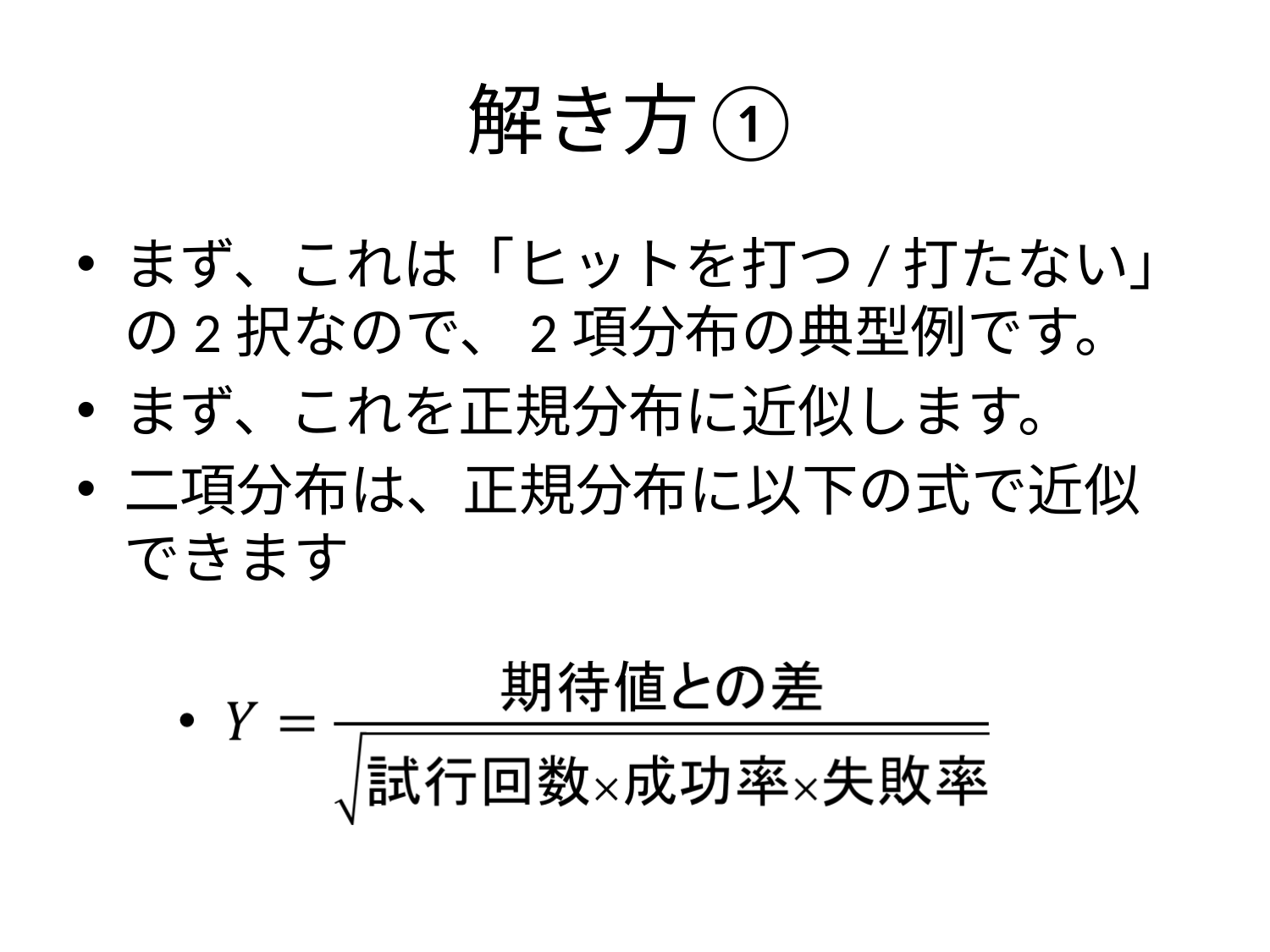

# 解き方①
まず、これは「ヒットを打つ/打たない」の2択なので、2項分布の典型例です。
まず、これを正規分布に近似します。
二項分布は、正規分布に以下の式で近似できます